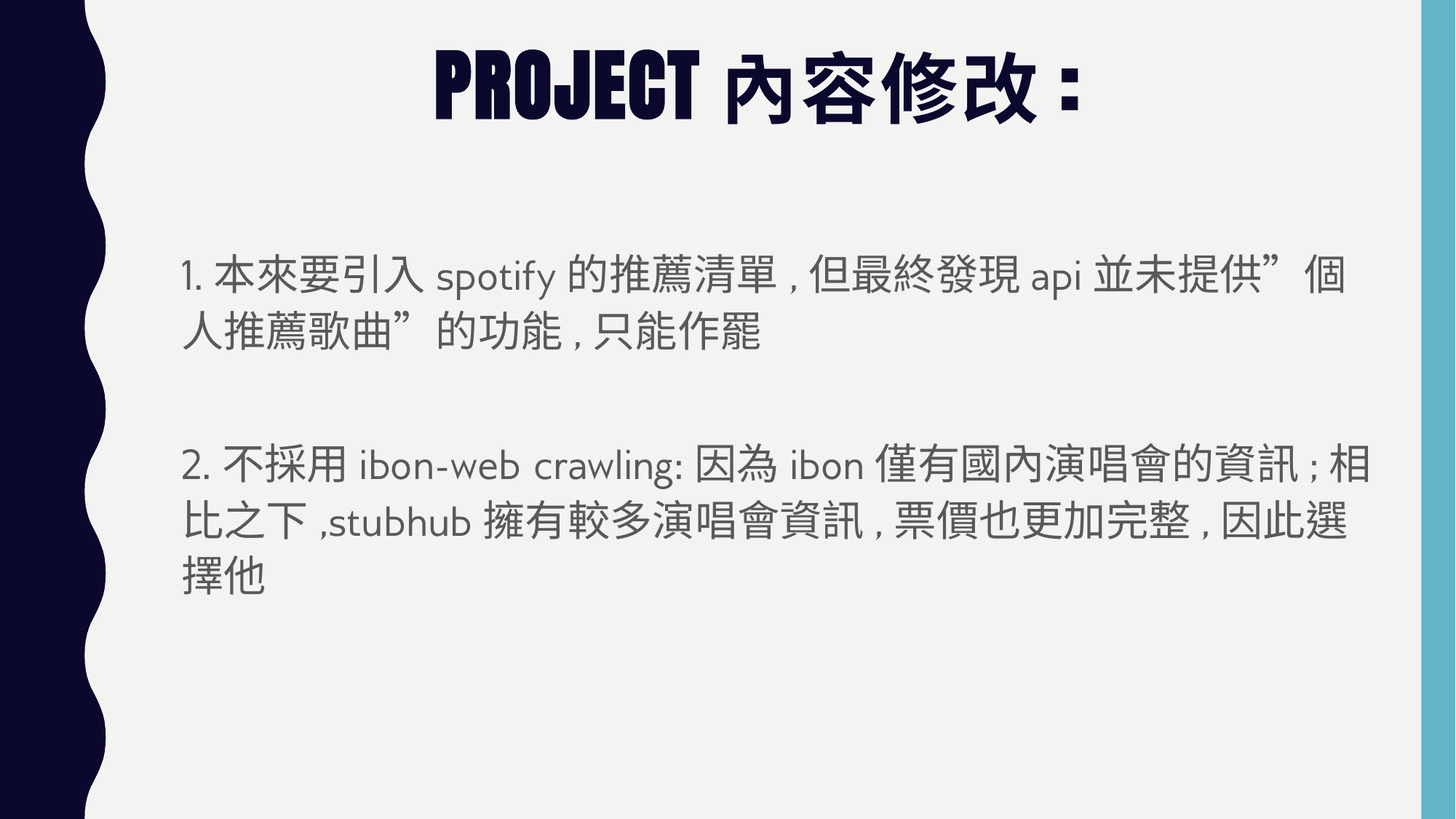

# Project內容修改:
1.本來要引入spotify的推薦清單,但最終發現api並未提供”個人推薦歌曲”的功能,只能作罷

2.不採用ibon-web crawling:因為ibon僅有國內演唱會的資訊;相比之下,stubhub擁有較多演唱會資訊,票價也更加完整,因此選擇他